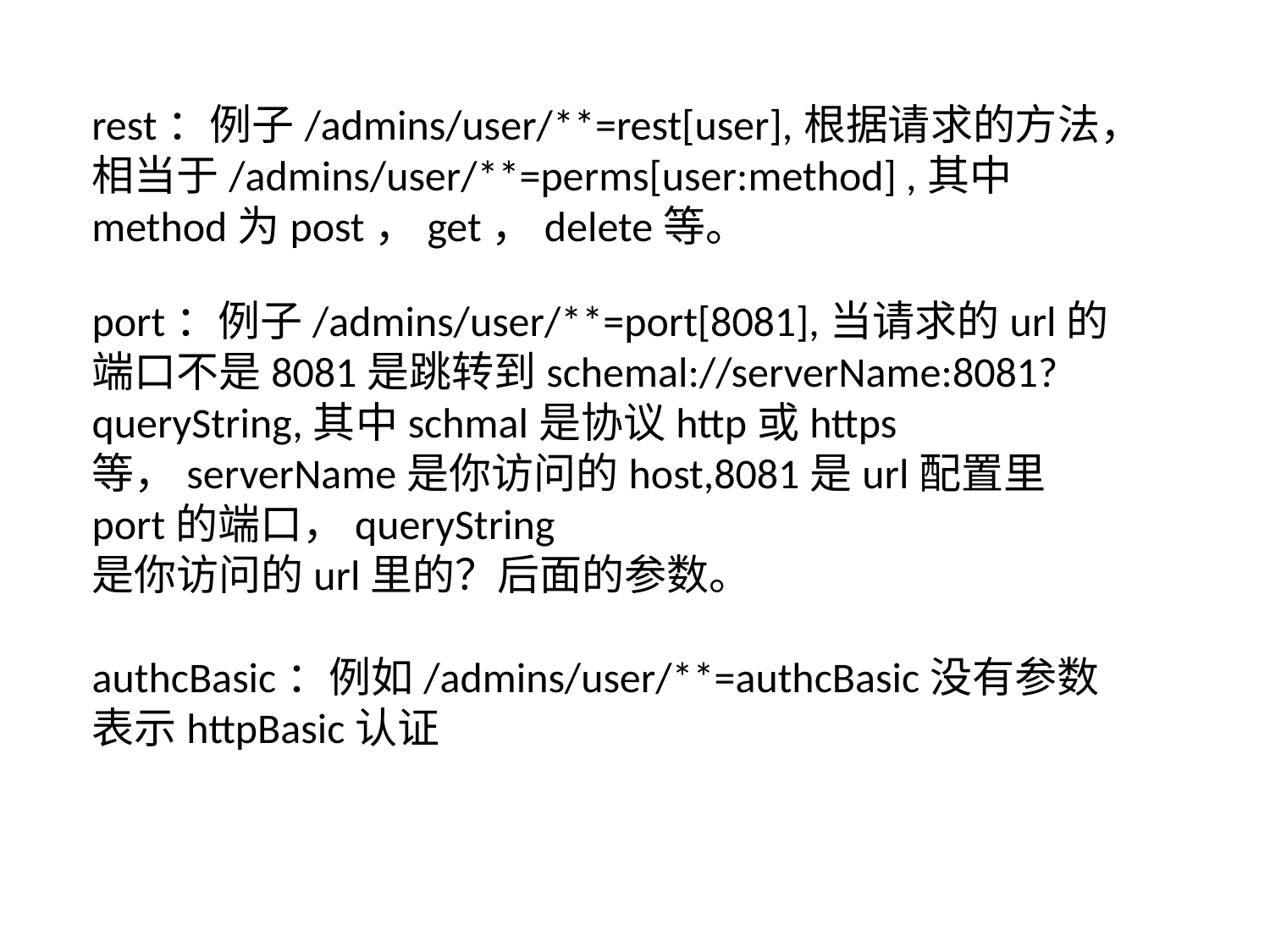

rest：例子/admins/user/**=rest[user],根据请求的方法，相当于/admins/user/**=perms[user:method] ,其中method为post，get，delete等。
port：例子/admins/user/**=port[8081],当请求的url的端口不是8081是跳转到schemal://serverName:8081?queryString,其中schmal是协议http或https等，serverName是你访问的host,8081是url配置里port的端口，queryString
是你访问的url里的？后面的参数。

authcBasic：例如/admins/user/**=authcBasic没有参数表示httpBasic认证